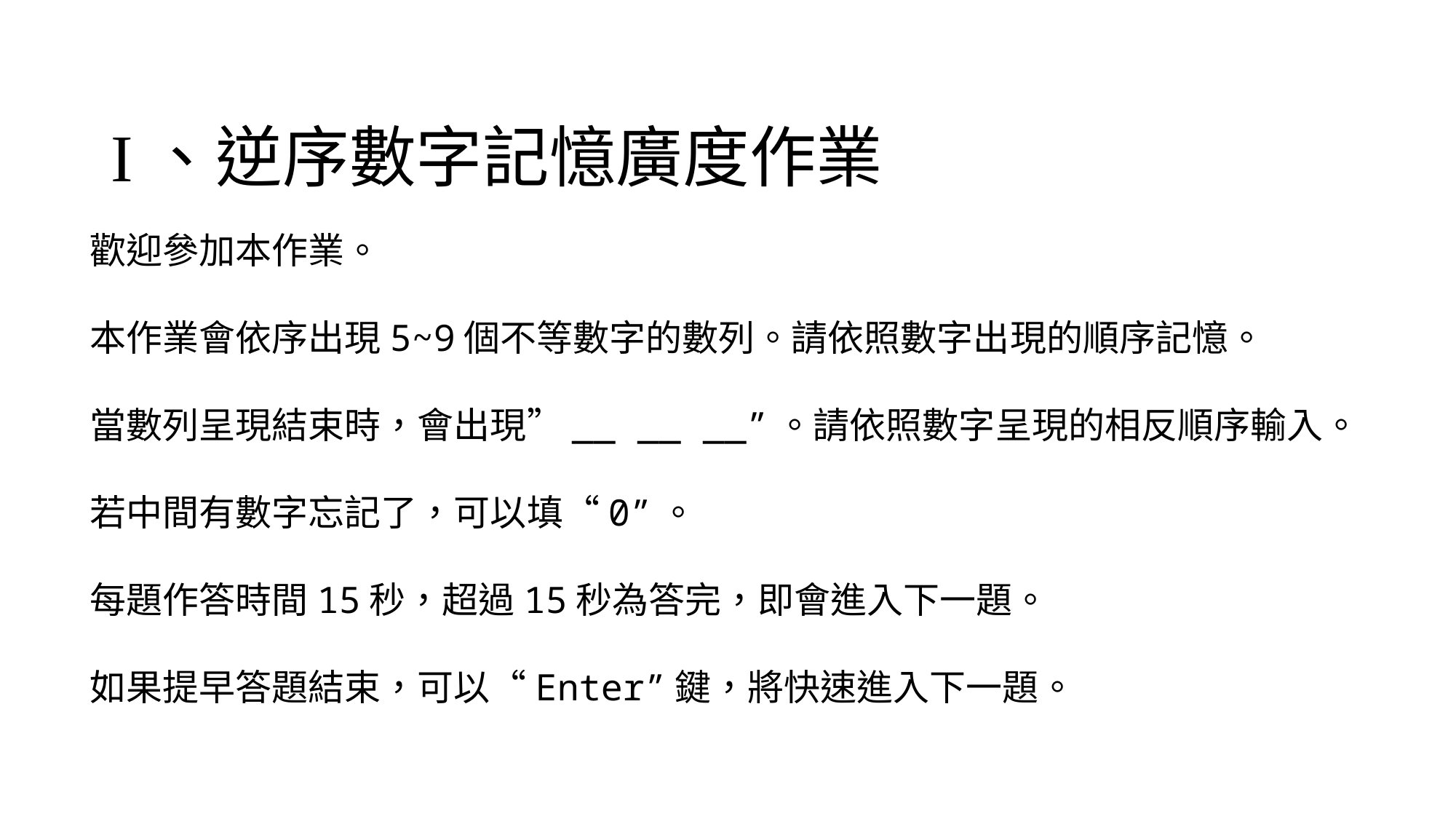

# I、逆序數字記憶廣度作業
歡迎參加本作業。

本作業會依序出現5~9個不等數字的數列。請依照數字出現的順序記憶。

當數列呈現結束時，會出現”__ __ __”。請依照數字呈現的相反順序輸入。

若中間有數字忘記了，可以填“0”。

每題作答時間15秒，超過15秒為答完，即會進入下一題。

如果提早答題結束，可以“Enter”鍵，將快速進入下一題。